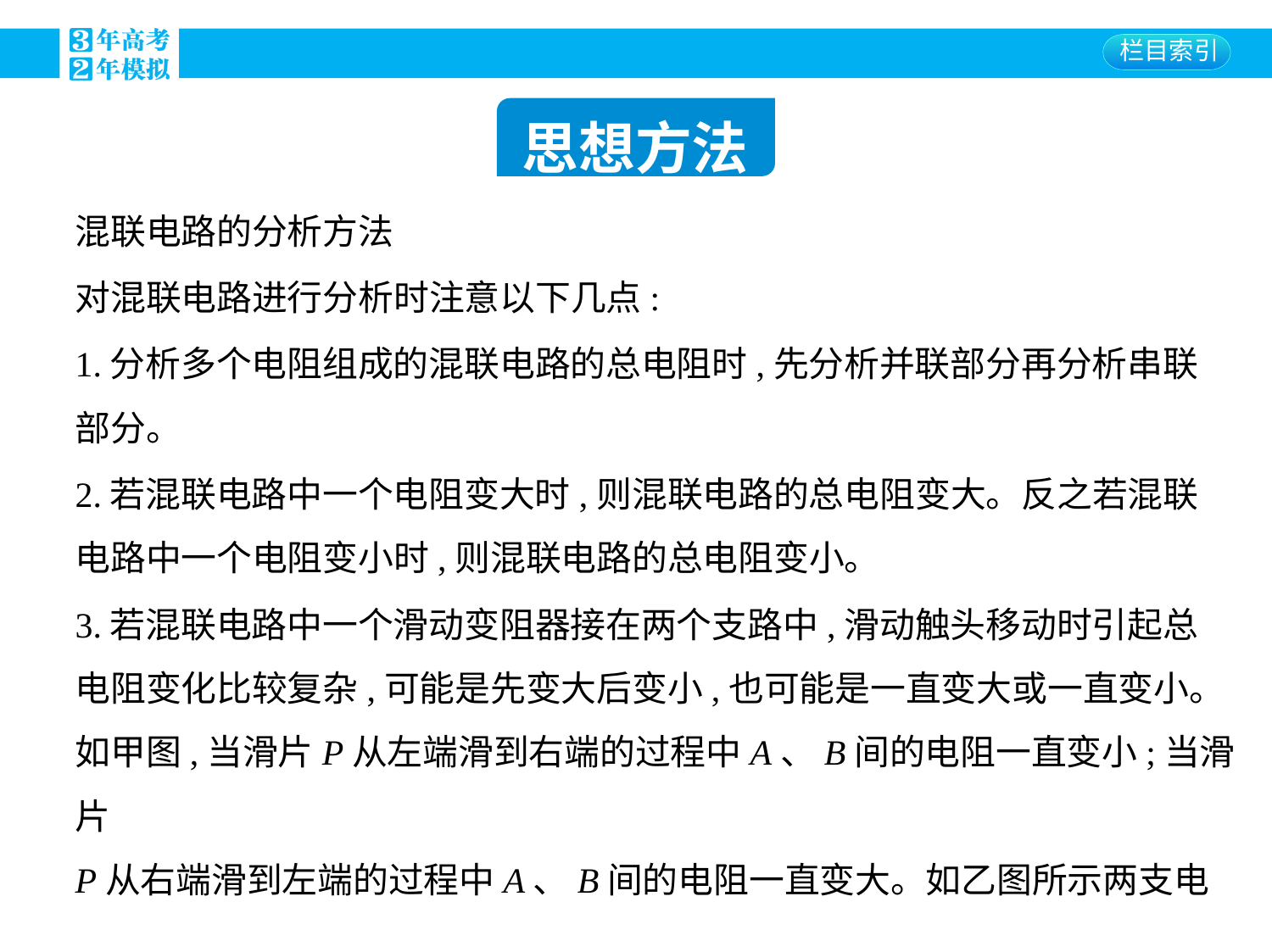

思想方法
混联电路的分析方法
对混联电路进行分析时注意以下几点:
1.分析多个电阻组成的混联电路的总电阻时,先分析并联部分再分析串联
部分。
2.若混联电路中一个电阻变大时,则混联电路的总电阻变大。反之若混联
电路中一个电阻变小时,则混联电路的总电阻变小。
3.若混联电路中一个滑动变阻器接在两个支路中,滑动触头移动时引起总
电阻变化比较复杂,可能是先变大后变小,也可能是一直变大或一直变小。
如甲图,当滑片P从左端滑到右端的过程中A、B间的电阻一直变小;当滑片
P从右端滑到左端的过程中A、B间的电阻一直变大。如乙图所示两支电